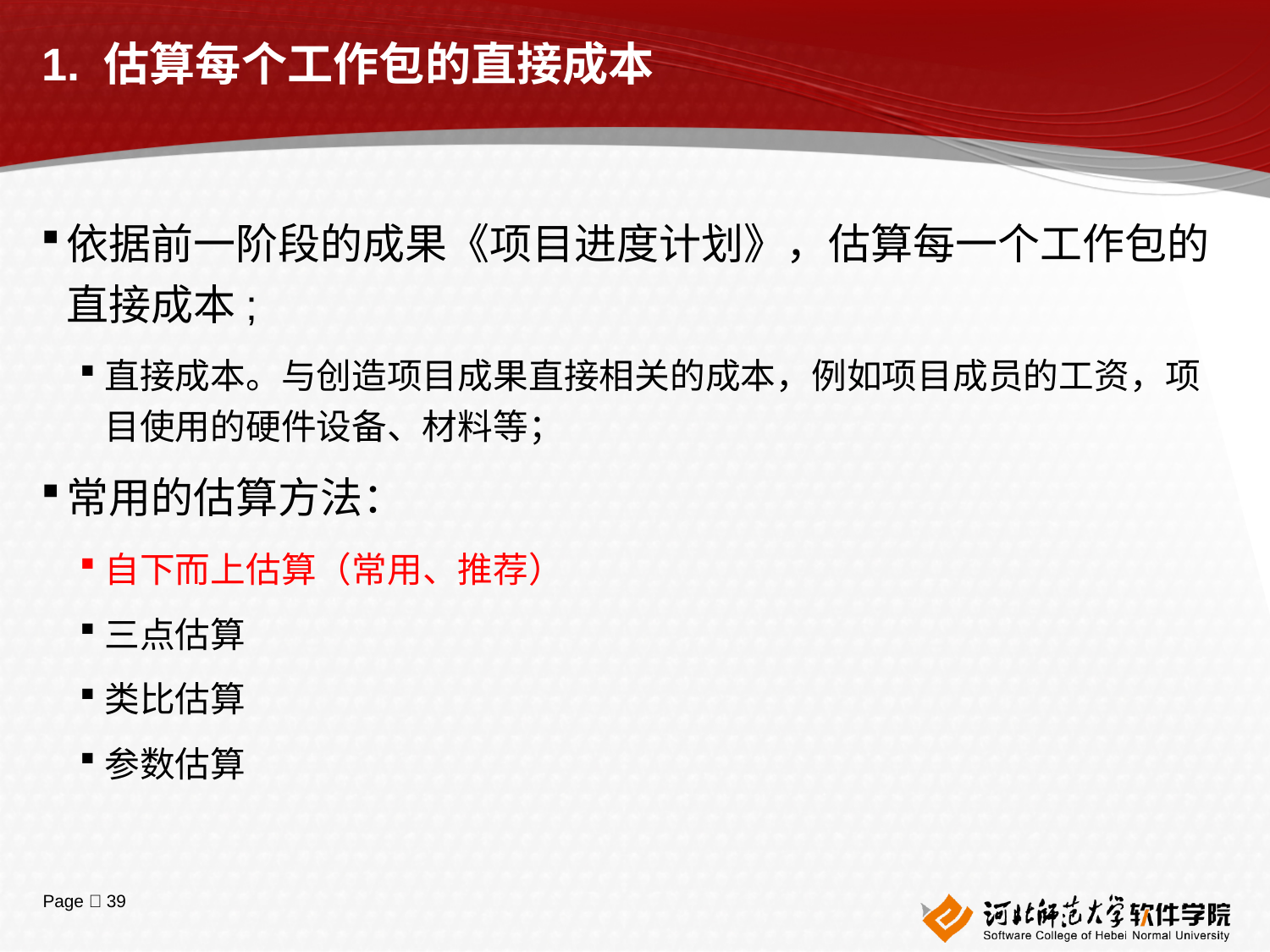

# 1. 估算每个工作包的直接成本
依据前一阶段的成果《项目进度计划》，估算每一个工作包的直接成本;
直接成本。与创造项目成果直接相关的成本，例如项目成员的工资，项目使用的硬件设备、材料等；
常用的估算方法：
自下而上估算（常用、推荐）
三点估算
类比估算
参数估算